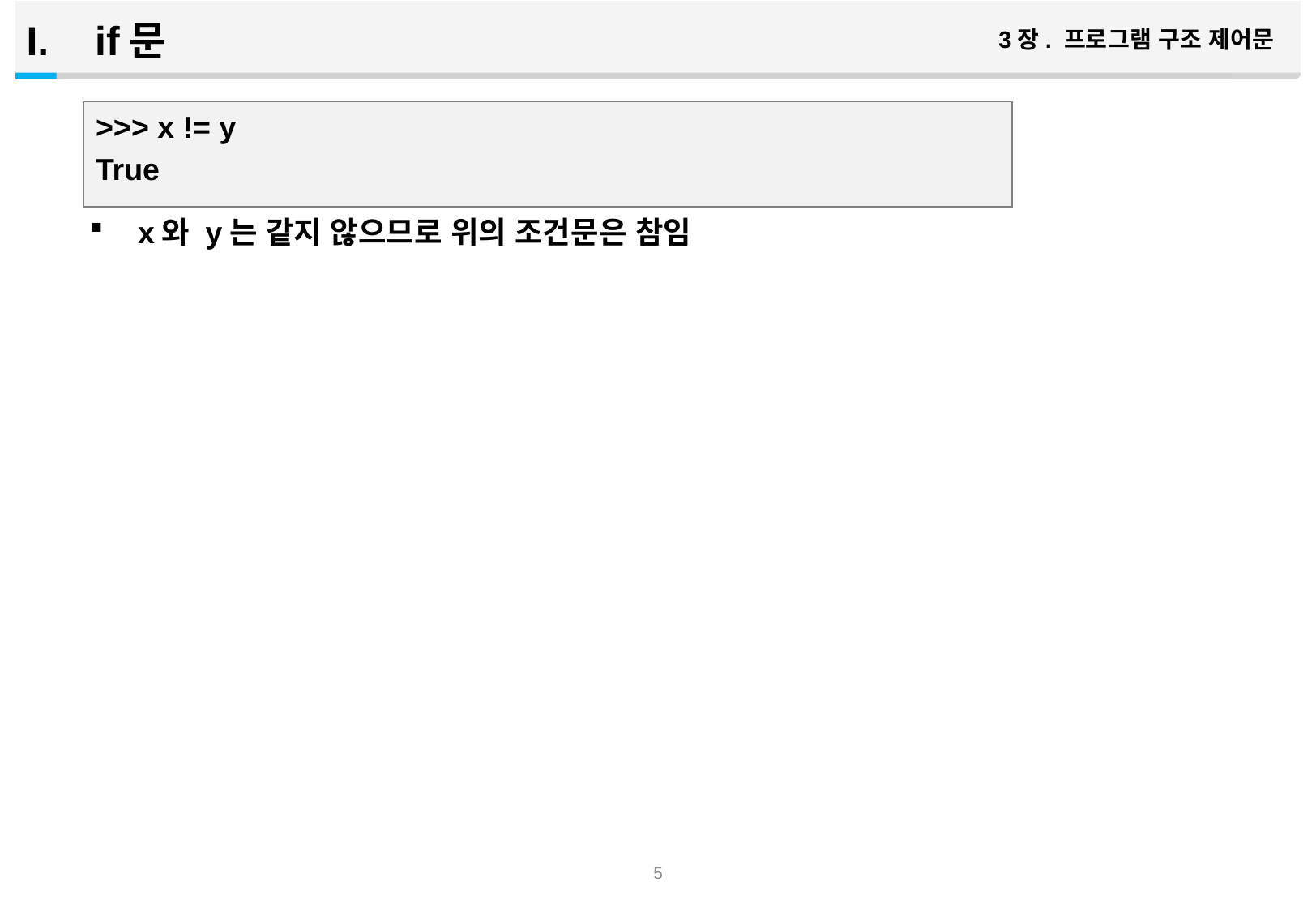

if문
3장. 프로그램 구조 제어문

x와 y는 같지 않으므로 위의 조건문은 참임
>>> x != y
True
5